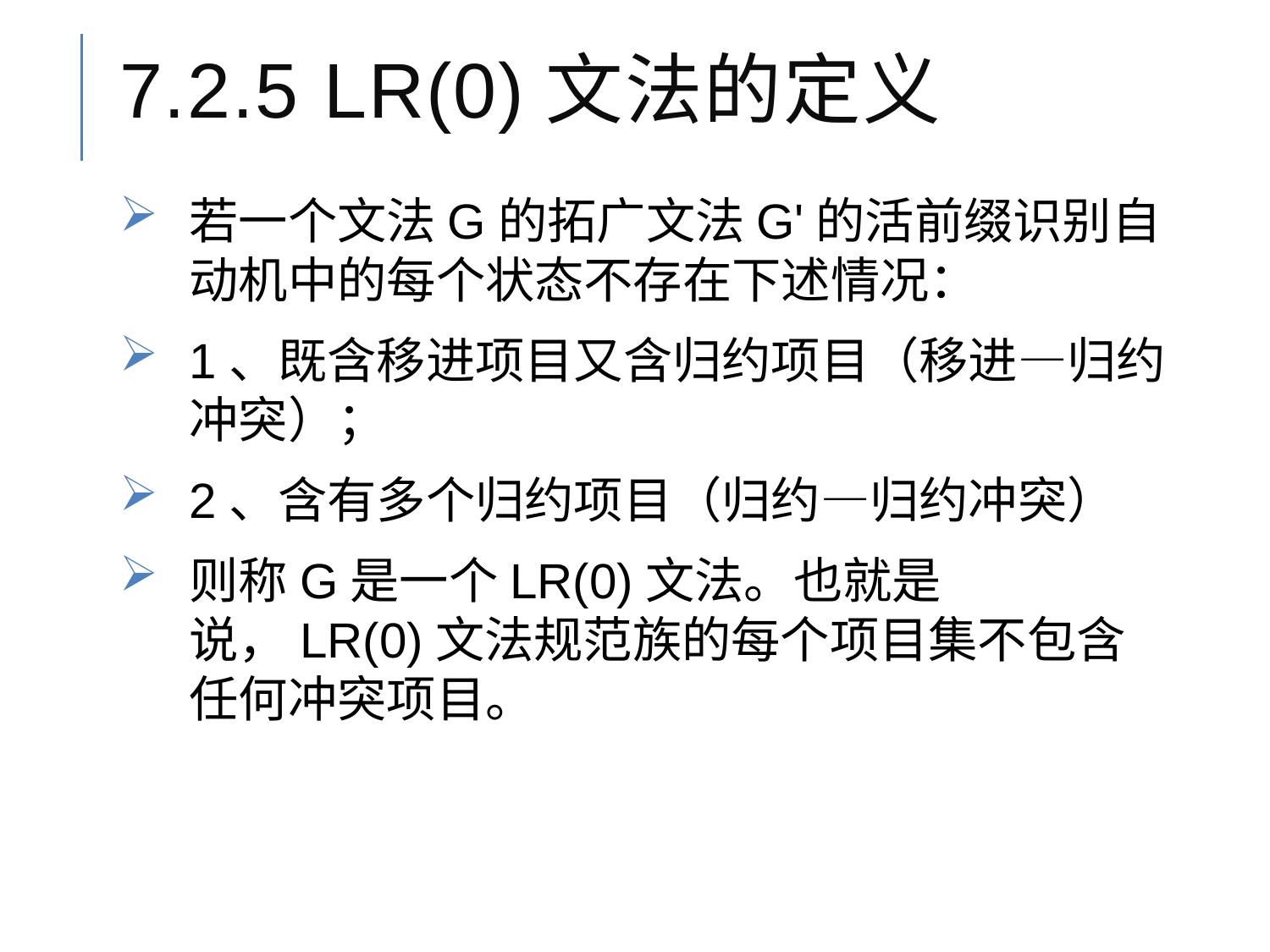

# 7.2.5 LR(0)文法的定义
若一个文法G的拓广文法G'的活前缀识别自动机中的每个状态不存在下述情况：
1、既含移进项目又含归约项目（移进—归约冲突）；
2、含有多个归约项目（归约—归约冲突）
则称G是一个LR(0)文法。也就是说，LR(0)文法规范族的每个项目集不包含任何冲突项目。

49